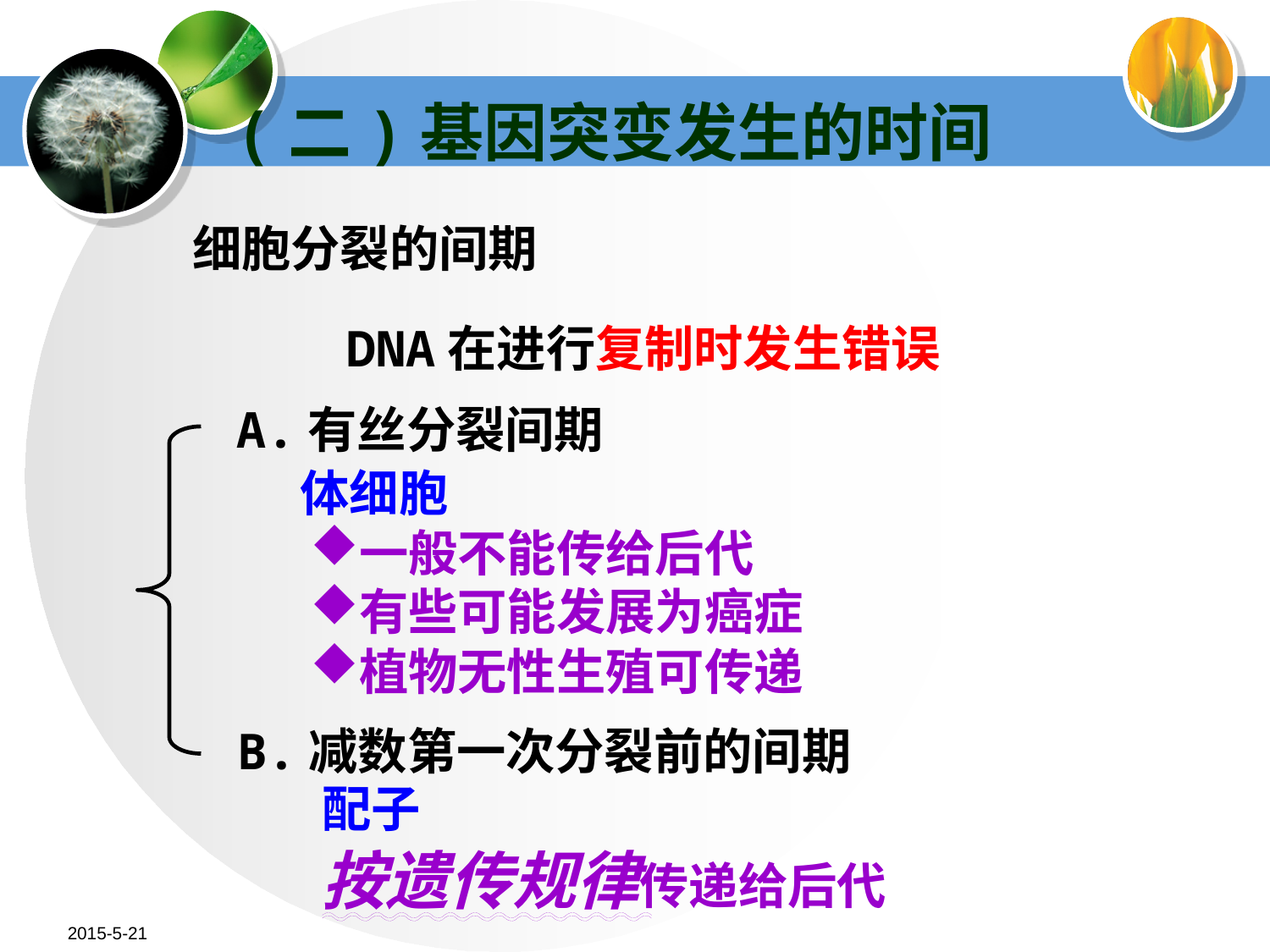

(二)基因突变发生的时间
细胞分裂的间期
    DNA在进行复制时发生错误
A.有丝分裂间期

体细胞
一般不能传给后代
有些可能发展为癌症
植物无性生殖可传递
B.减数第一次分裂前的间期
配子
按遗传规律传递给后代
2015-5-21